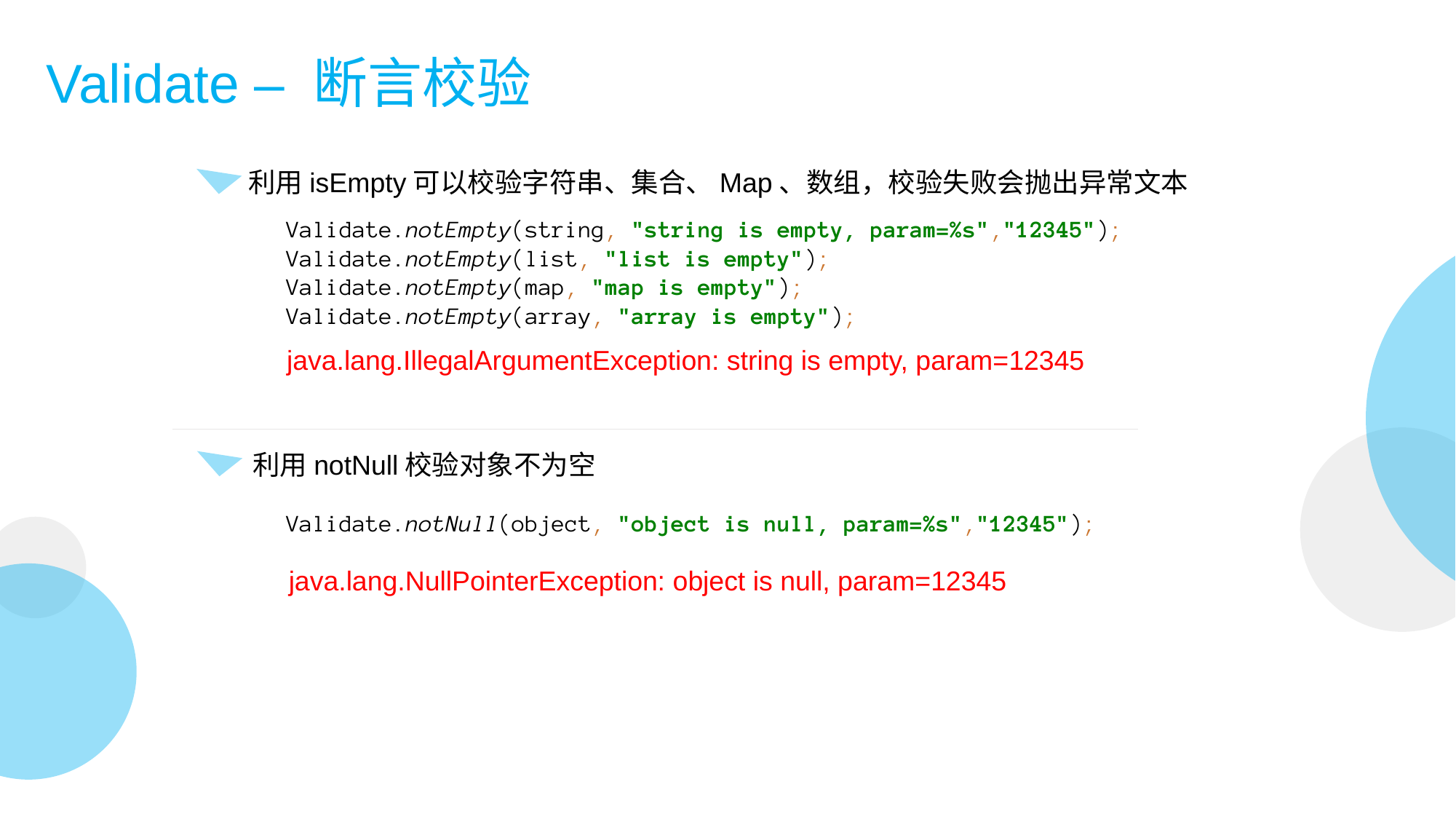

# Validate – 断言校验
利用isEmpty可以校验字符串、集合、Map、数组，校验失败会抛出异常文本

Validate.notEmpty(string, "string is empty, param=%s","12345");
Validate.notEmpty(list, "list is empty");
Validate.notEmpty(map, "map is empty");
Validate.notEmpty(array, "array is empty");

java.lang.IllegalArgumentException: string is empty, param=12345

利用notNull校验对象不为空

Validate.notNull(object, "object is null, param=%s","12345");

java.lang.NullPointerException: object is null, param=12345